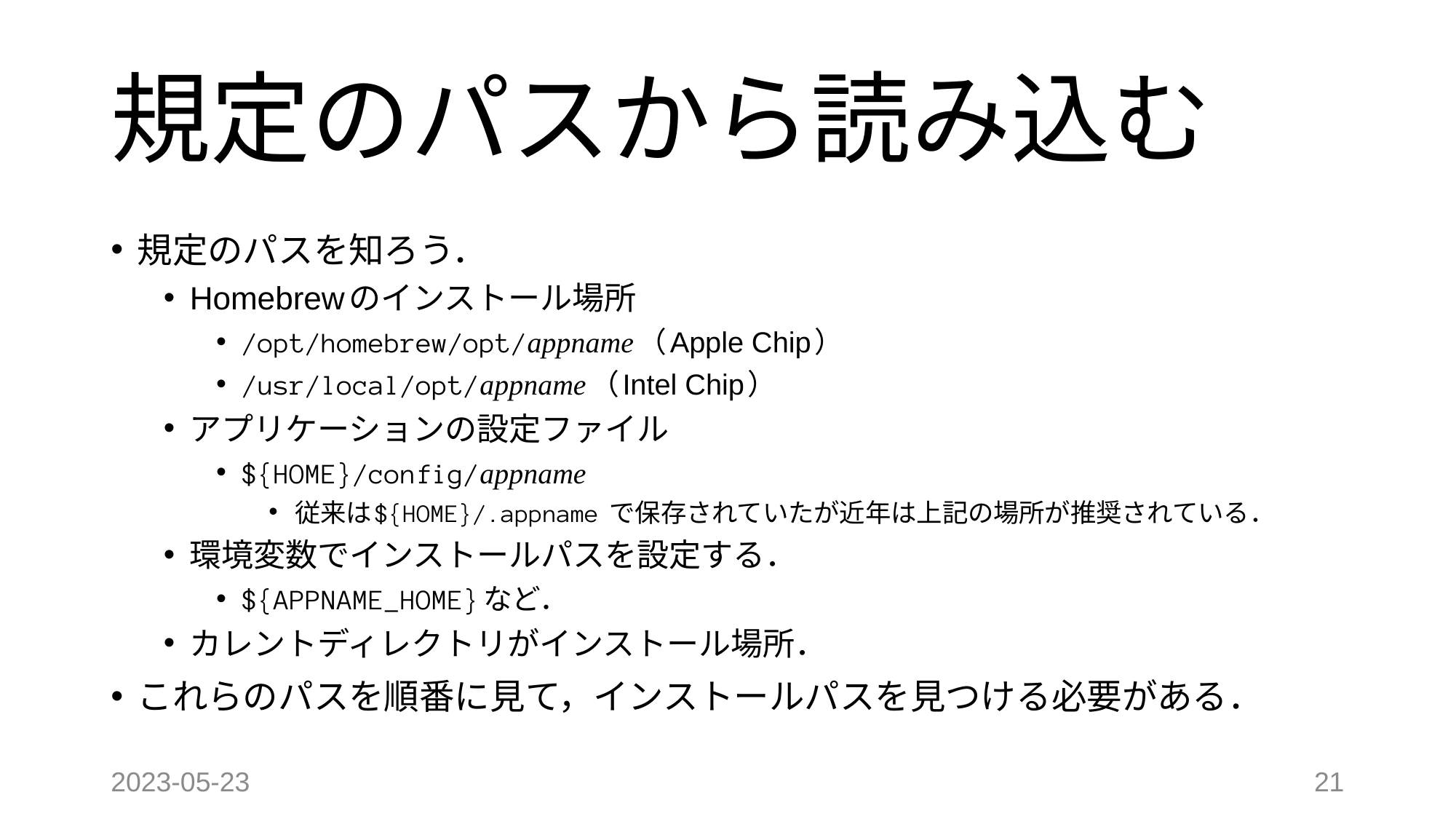

# 規定のパスから読み込む
規定のパスを知ろう．
Homebrewのインストール場所
/opt/homebrew/opt/appname（Apple Chip）
/usr/local/opt/appname（Intel Chip）
アプリケーションの設定ファイル
${HOME}/config/appname
従来は${HOME}/.appname で保存されていたが近年は上記の場所が推奨されている．
環境変数でインストールパスを設定する．
${APPNAME_HOME}など．
カレントディレクトリがインストール場所．
これらのパスを順番に見て，インストールパスを見つける必要がある．
2023-05-23
21